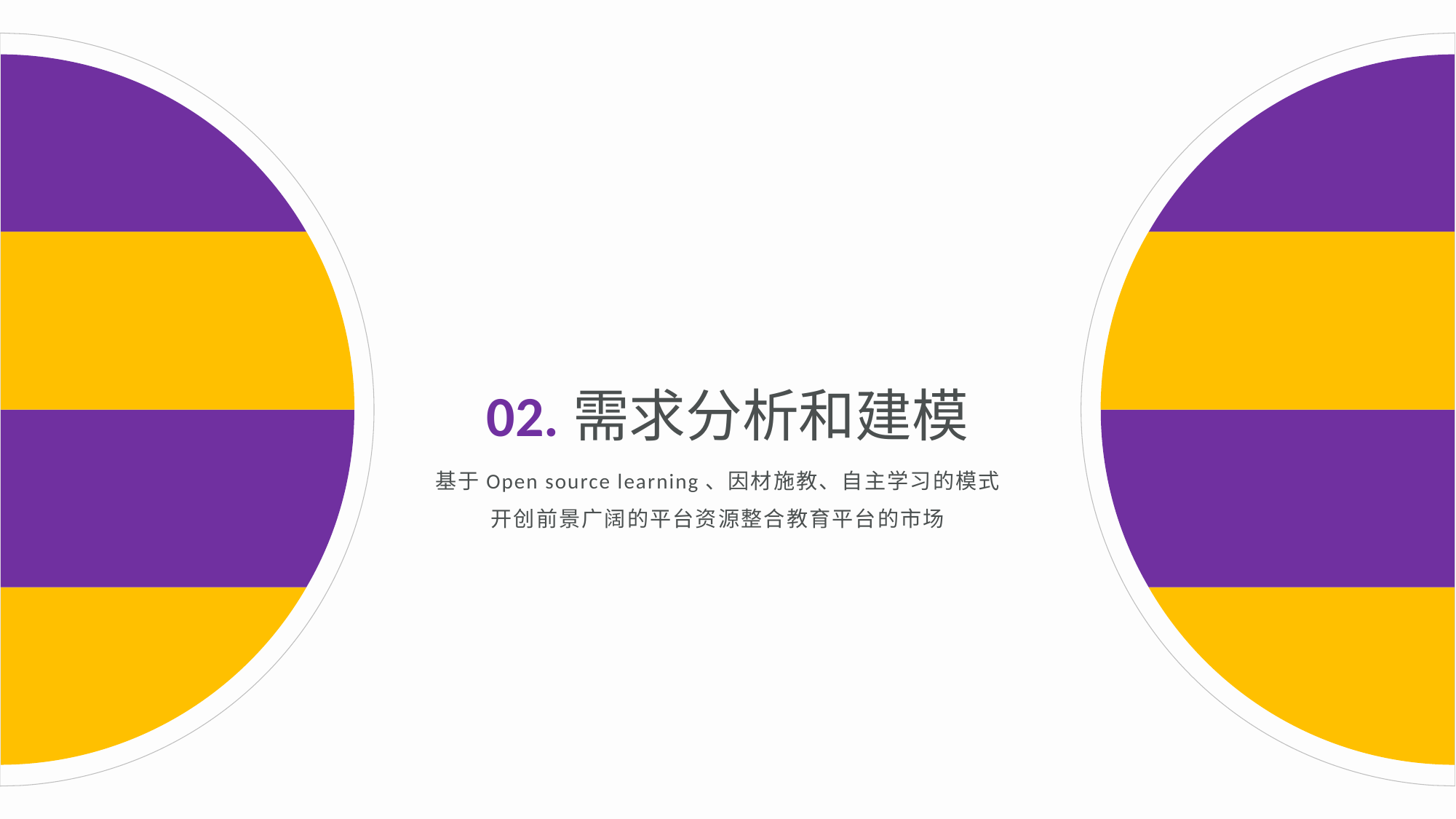

02.需求分析和建模
基于Open source learning、因材施教、自主学习的模式
开创前景广阔的平台资源整合教育平台的市场